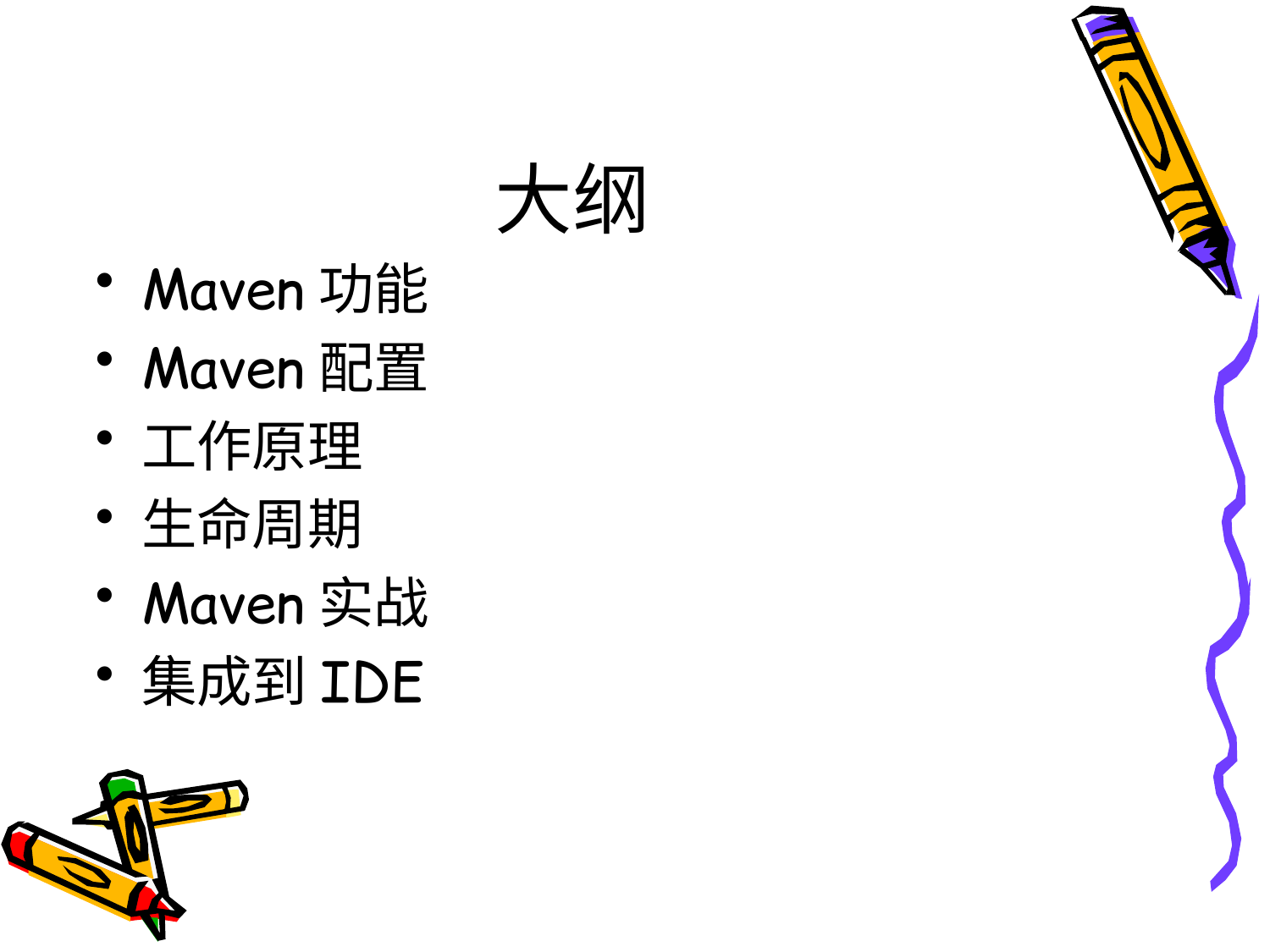

# 大纲
Maven功能
Maven配置
工作原理
生命周期
Maven实战
集成到IDE